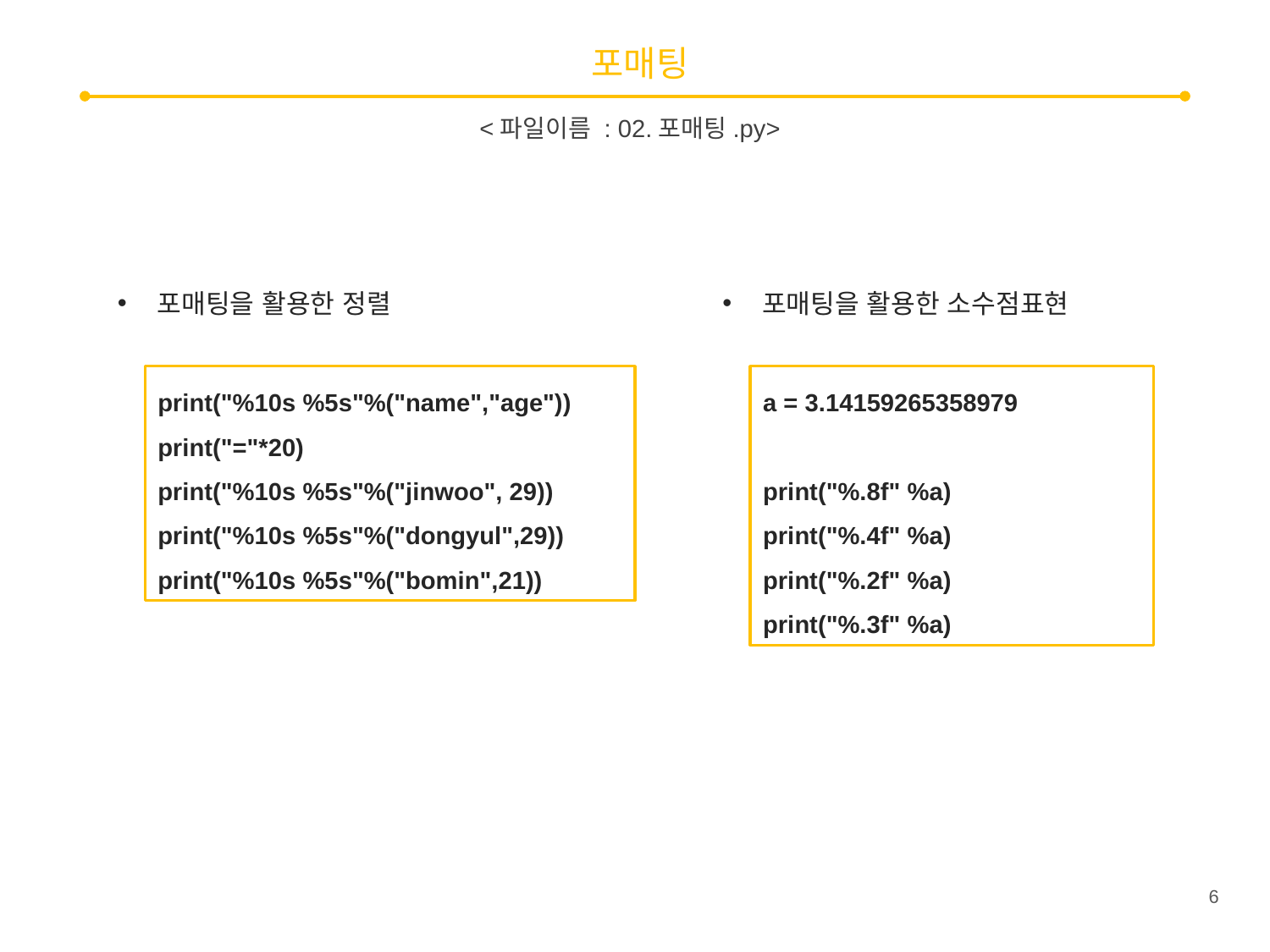

# 포매팅
<파일이름 : 02.포매팅.py>
포매팅을 활용한 정렬
포매팅을 활용한 소수점표현
print("%10s %5s"%("name","age"))
print("="*20)
print("%10s %5s"%("jinwoo", 29))
print("%10s %5s"%("dongyul",29))
print("%10s %5s"%("bomin",21))
a = 3.14159265358979

print("%.8f" %a)
print("%.4f" %a)
print("%.2f" %a)
print("%.3f" %a)